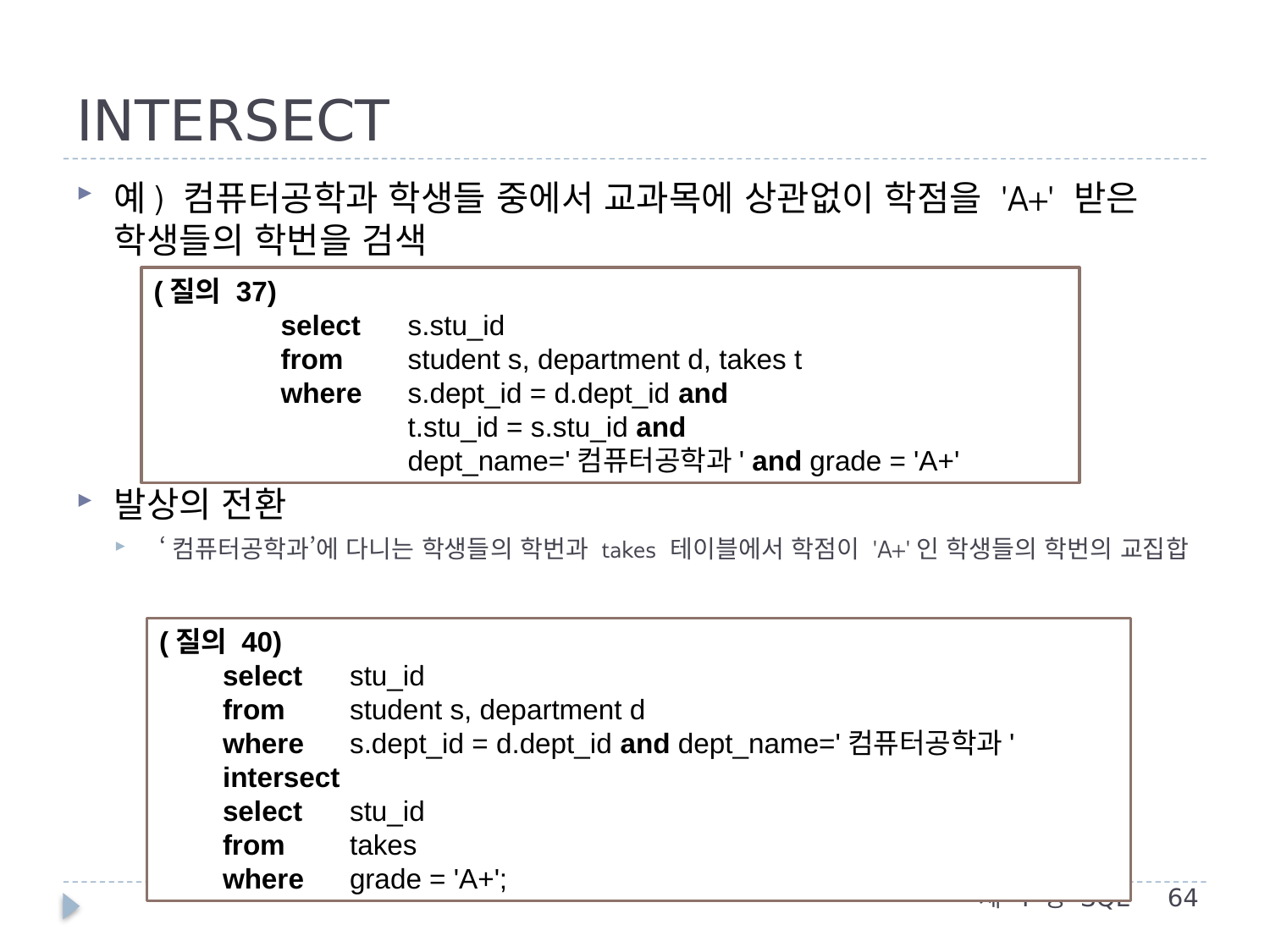

# INTERSECT
예) 컴퓨터공학과 학생들 중에서 교과목에 상관없이 학점을 'A+' 받은 학생들의 학번을 검색

발상의 전환
 ‘컴퓨터공학과’에 다니는 학생들의 학번과 takes 테이블에서 학점이 'A+'인 학생들의 학번의 교집합

(질의 37)
	select 	s.stu_id
	from 	student s, department d, takes t
	where 	s.dept_id = d.dept_id and
		t.stu_id = s.stu_id and
		dept_name='컴퓨터공학과' and grade = 'A+'
(질의 40)
select 	stu_id
from 	student s, department d
where 	s.dept_id = d.dept_id and dept_name='컴퓨터공학과'
intersect
select 	stu_id
from 	takes
where 	grade = 'A+';
제 4 장 SQL
64